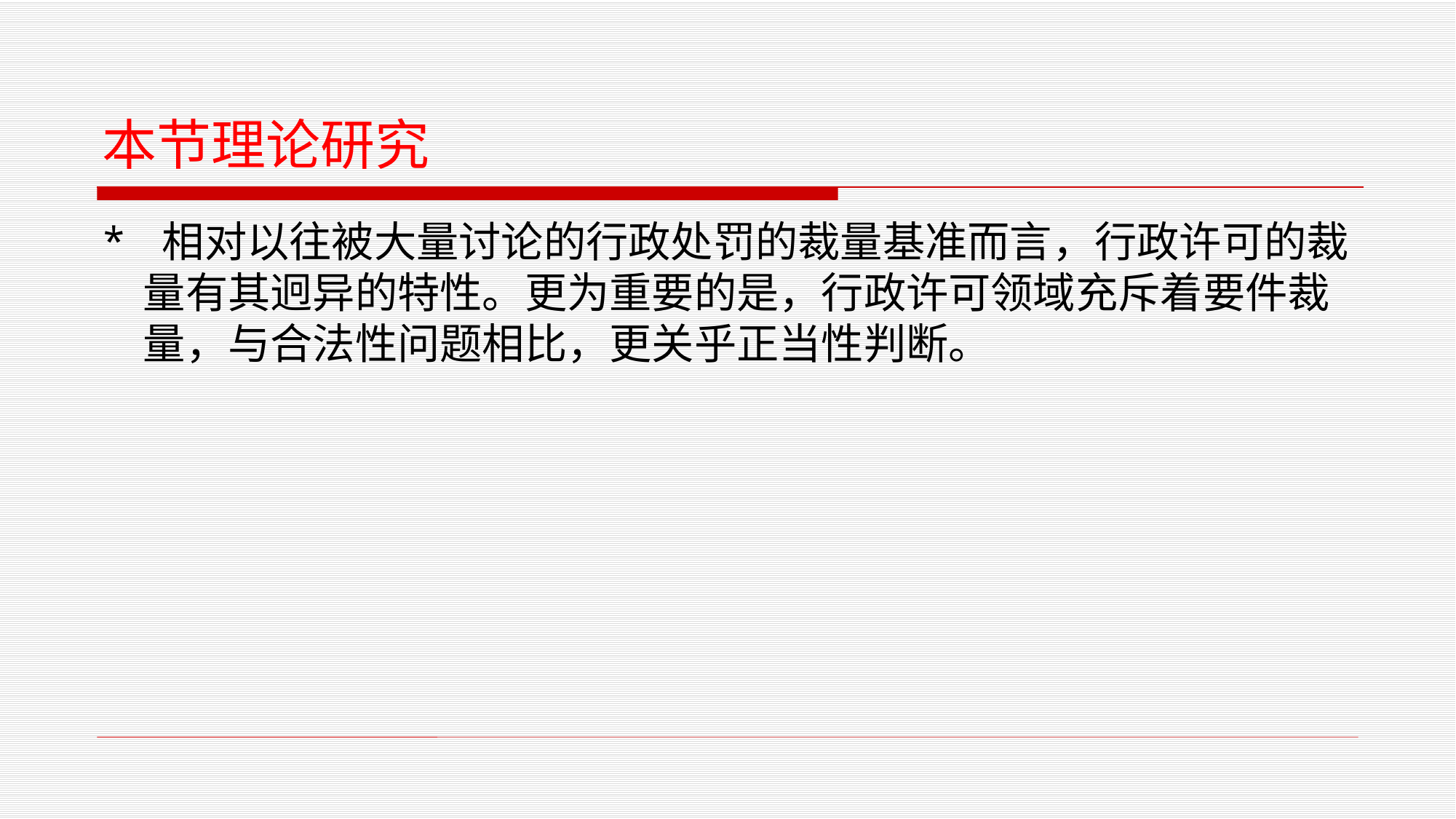

# 本节理论研究
* 相对以往被大量讨论的行政处罚的裁量基准而言，行政许可的裁量有其迥异的特性。更为重要的是，行政许可领域充斥着要件裁量，与合法性问题相比，更关乎正当性判断。